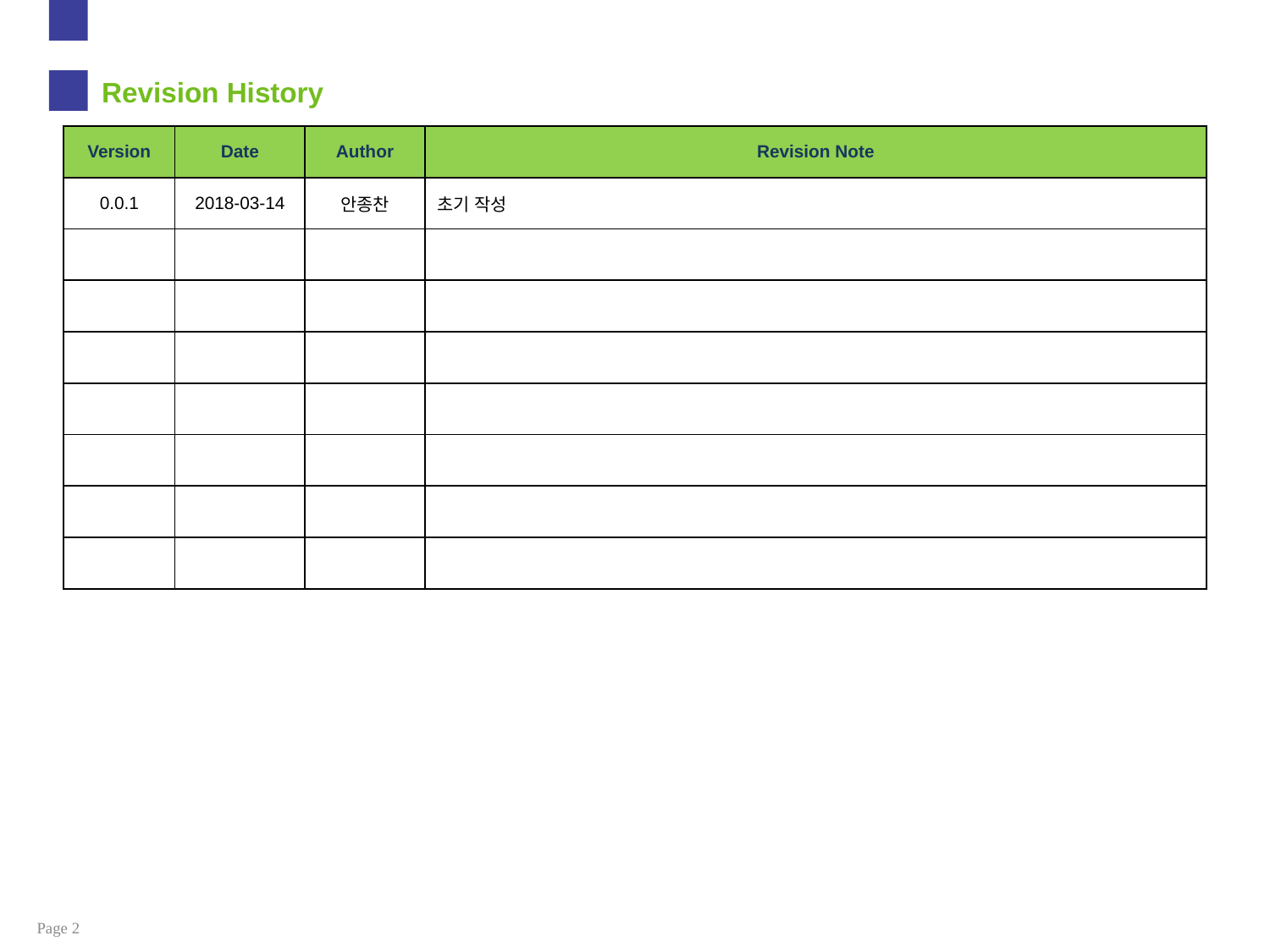

# Revision History
| Version | Date | Author | Revision Note |
| --- | --- | --- | --- |
| 0.0.1 | 2018-03-14 | 안종찬 | 초기 작성 |
|  |  |  |  |
|  |  |  |  |
|  |  |  |  |
|  |  |  |  |
|  |  |  |  |
|  |  |  |  |
|  |  |  |  |
Page 2